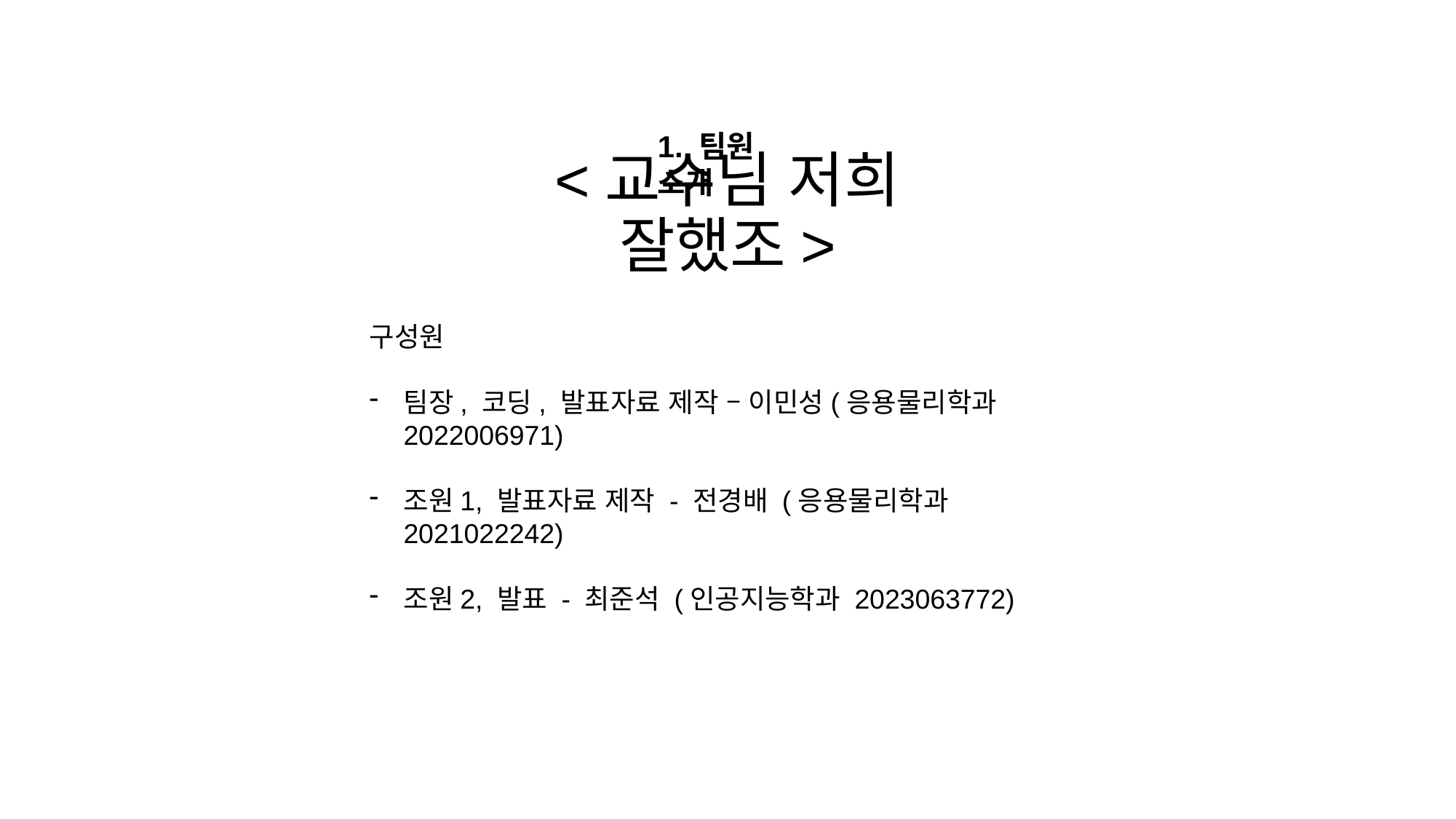

1. 팀원 소개
# <교수님 저희 잘했조>
구성원

팀장, 코딩, 발표자료 제작 – 이민성(응용물리학과 2022006971)

조원1, 발표자료 제작 - 전경배 (응용물리학과 2021022242)

조원2, 발표 - 최준석 (인공지능학과 2023063772)